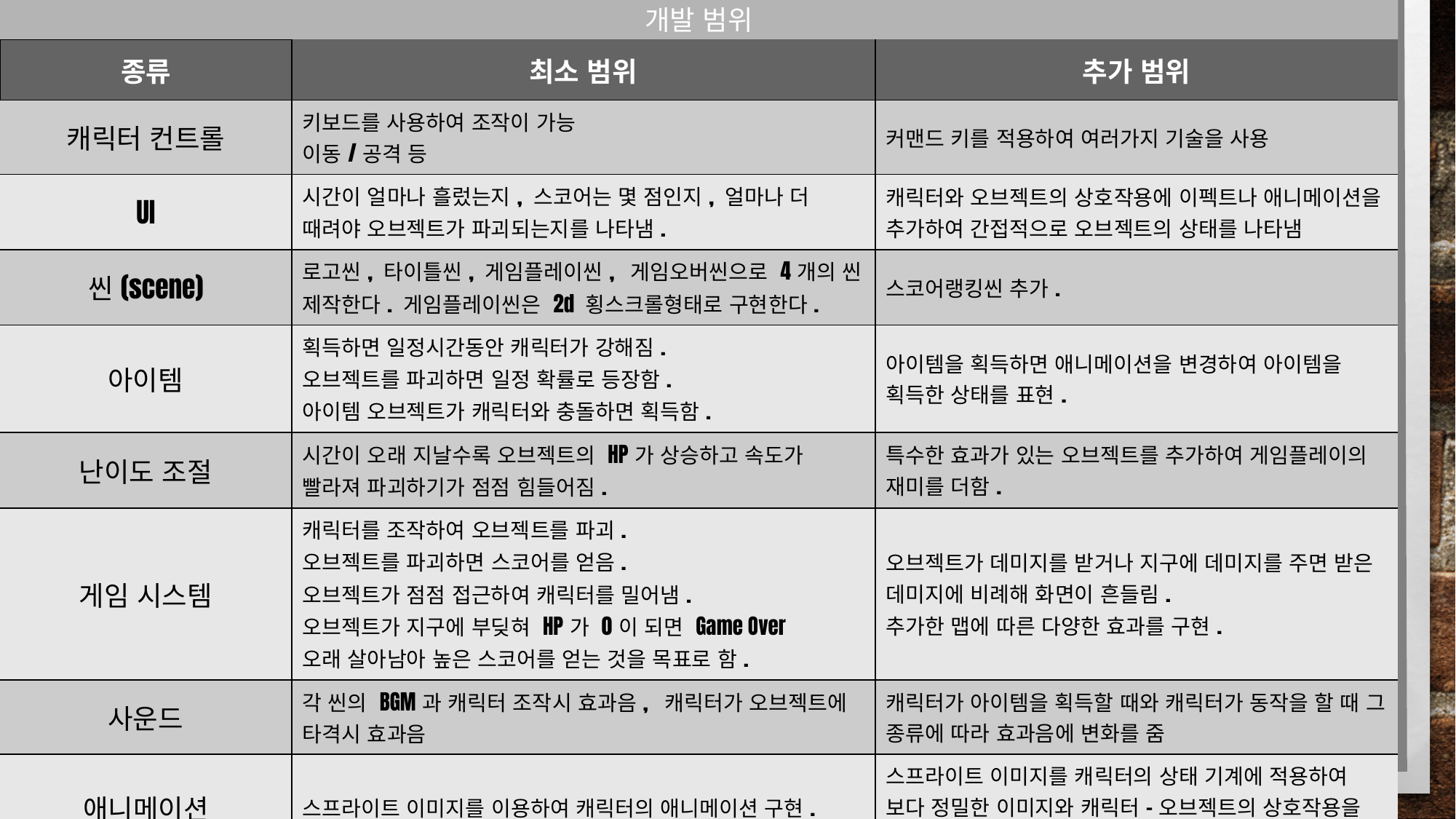

개발 범위
| 종류 | 최소 범위 | 추가 범위 |
| --- | --- | --- |
| 캐릭터 컨트롤 | 키보드를 사용하여 조작이 가능 이동/공격 등 | 커맨드 키를 적용하여 여러가지 기술을 사용 |
| UI | 시간이 얼마나 흘렀는지, 스코어는 몇 점인지, 얼마나 더 때려야 오브젝트가 파괴되는지를 나타냄. | 캐릭터와 오브젝트의 상호작용에 이펙트나 애니메이션을 추가하여 간접적으로 오브젝트의 상태를 나타냄 |
| 씬(scene) | 로고씬, 타이틀씬, 게임플레이씬, 게임오버씬으로 4개의 씬 제작한다. 게임플레이씬은 2d 횡스크롤형태로 구현한다. | 스코어랭킹씬 추가. |
| 아이템 | 획득하면 일정시간동안 캐릭터가 강해짐. 오브젝트를 파괴하면 일정 확률로 등장함. 아이템 오브젝트가 캐릭터와 충돌하면 획득함. | 아이템을 획득하면 애니메이션을 변경하여 아이템을 획득한 상태를 표현. |
| 난이도 조절 | 시간이 오래 지날수록 오브젝트의 HP가 상승하고 속도가 빨라져 파괴하기가 점점 힘들어짐. | 특수한 효과가 있는 오브젝트를 추가하여 게임플레이의 재미를 더함. |
| 게임 시스템 | 캐릭터를 조작하여 오브젝트를 파괴. 오브젝트를 파괴하면 스코어를 얻음. 오브젝트가 점점 접근하여 캐릭터를 밀어냄. 오브젝트가 지구에 부딪혀 HP가 0이 되면 Game Over 오래 살아남아 높은 스코어를 얻는 것을 목표로 함. | 오브젝트가 데미지를 받거나 지구에 데미지를 주면 받은 데미지에 비례해 화면이 흔들림. 추가한 맵에 따른 다양한 효과를 구현. |
| 사운드 | 각 씬의 BGM과 캐릭터 조작시 효과음, 캐릭터가 오브젝트에 타격시 효과음 | 캐릭터가 아이템을 획득할 때와 캐릭터가 동작을 할 때 그 종류에 따라 효과음에 변화를 줌 |
| 애니메이션 | 스프라이트 이미지를 이용하여 캐릭터의 애니메이션 구현. | 스프라이트 이미지를 캐릭터의 상태 기계에 적용하여 보다 정밀한 이미지와 캐릭터-오브젝트의 상호작용을 제어. |